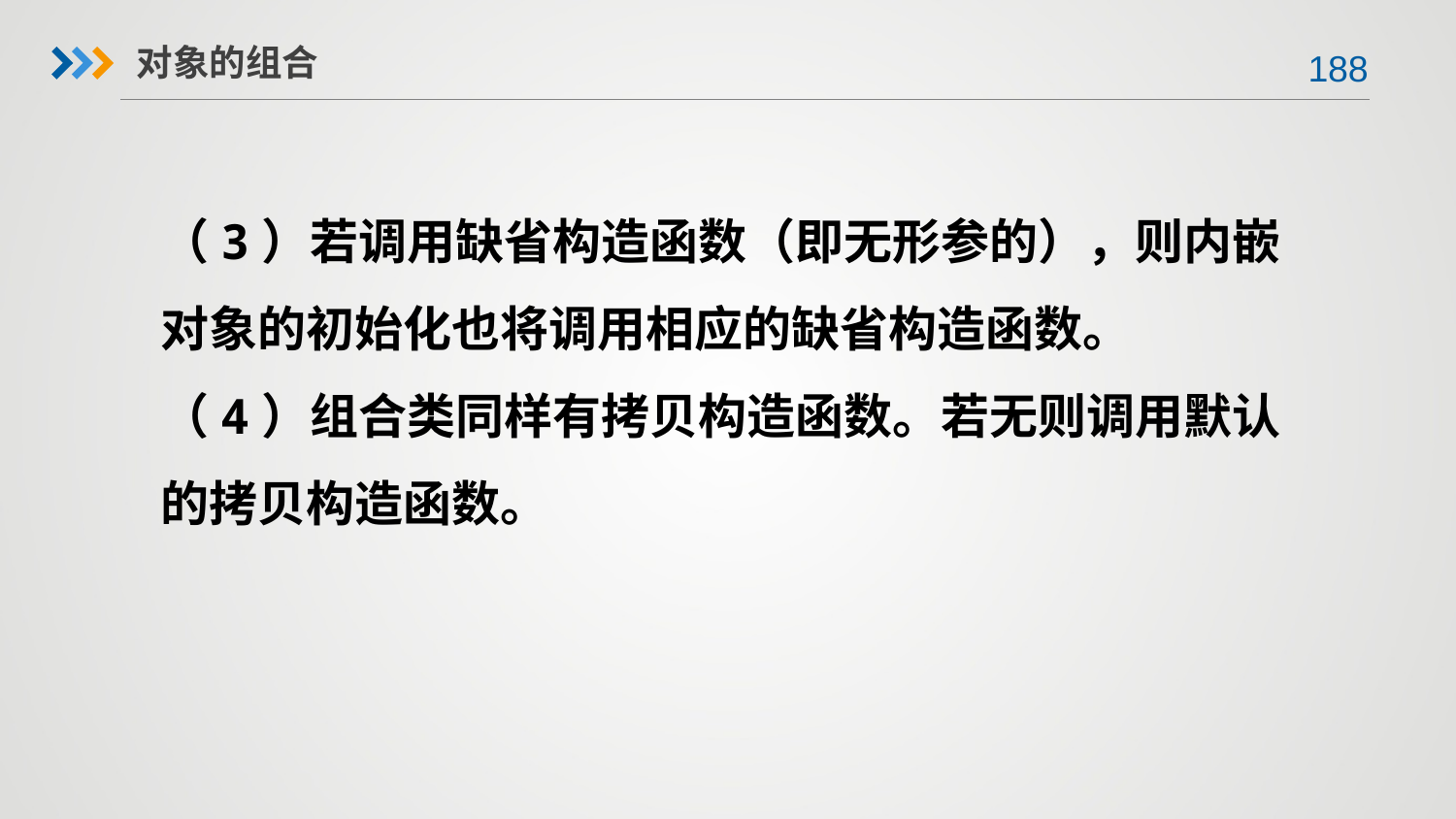

对象的组合
（3）若调用缺省构造函数（即无形参的），则内嵌对象的初始化也将调用相应的缺省构造函数。
（4）组合类同样有拷贝构造函数。若无则调用默认的拷贝构造函数。